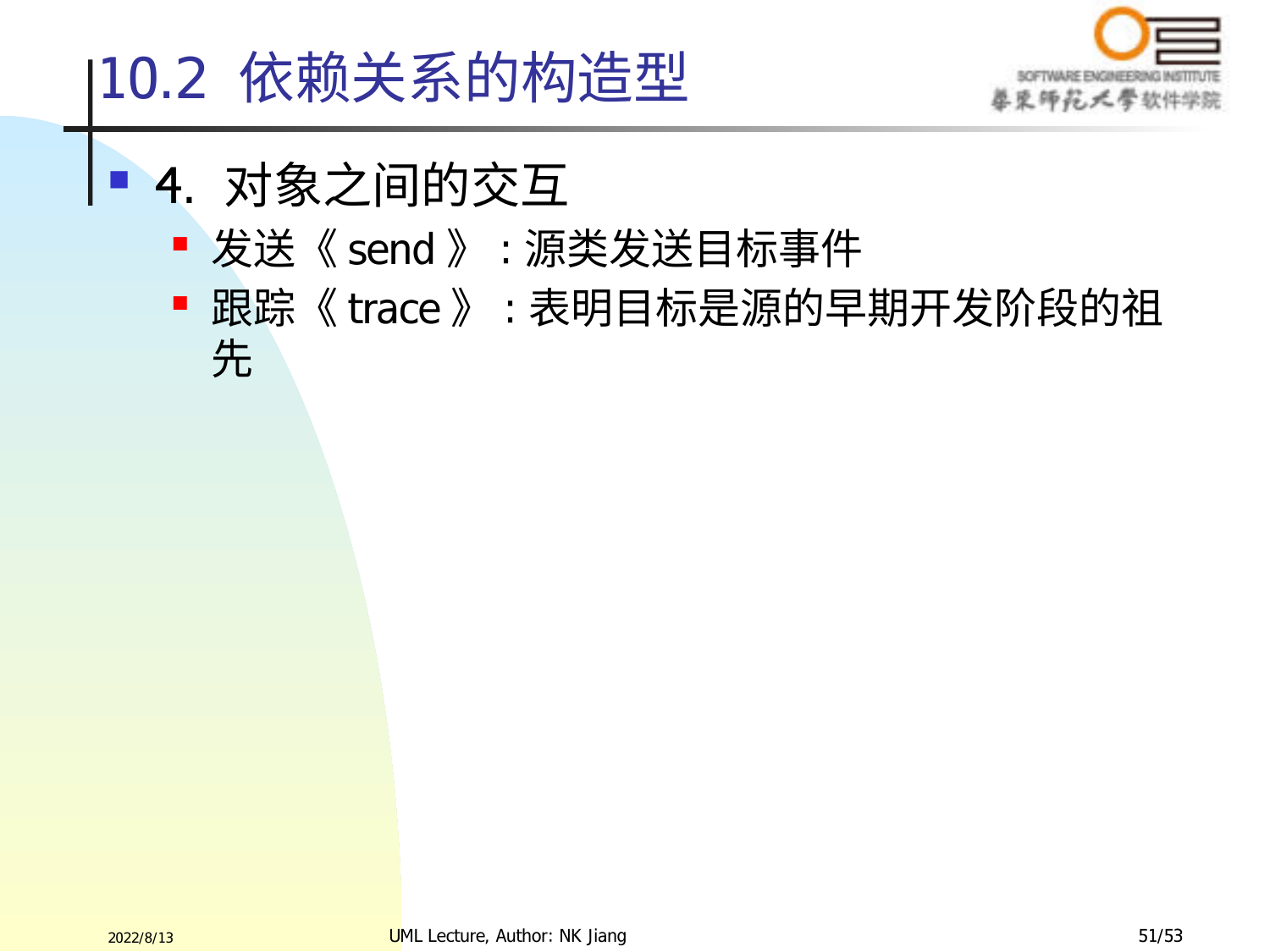

# 10.2 依赖关系的构造型
4. 对象之间的交互
发送《send》:源类发送目标事件
跟踪《trace》:表明目标是源的早期开发阶段的祖先
2022/8/13
UML Lecture, Author: NK Jiang
51/53